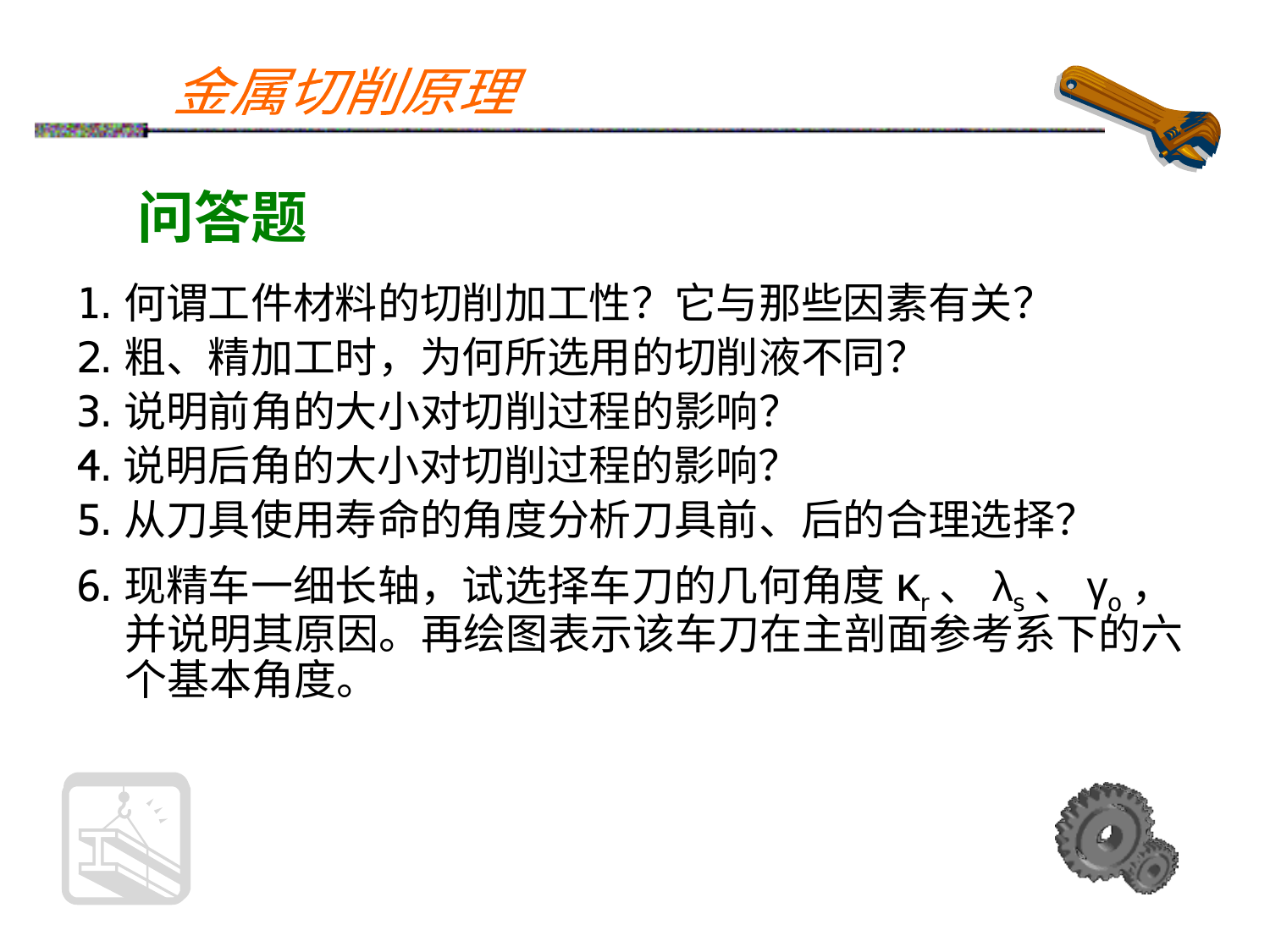

问答题
1.何谓工件材料的切削加工性？它与那些因素有关？
2.粗、精加工时，为何所选用的切削液不同？
3.说明前角的大小对切削过程的影响？
4.说明后角的大小对切削过程的影响？
5.从刀具使用寿命的角度分析刀具前、后的合理选择？
6.现精车一细长轴，试选择车刀的几何角度κr、λs、γo，并说明其原因。再绘图表示该车刀在主剖面参考系下的六个基本角度。